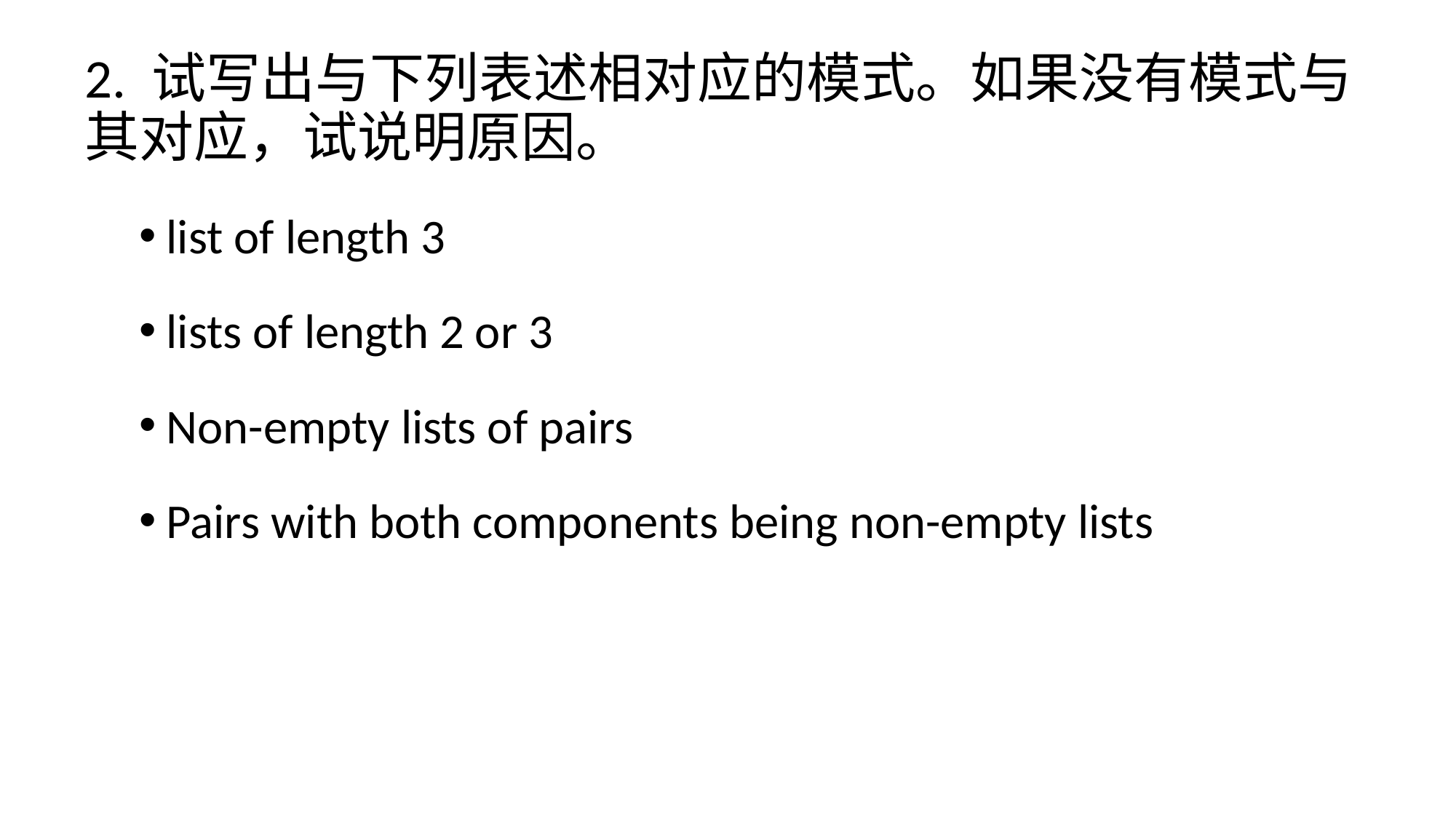

2. 试写出与下列表述相对应的模式。如果没有模式与其对应，试说明原因。
list of length 3
lists of length 2 or 3
Non-empty lists of pairs
Pairs with both components being non-empty lists